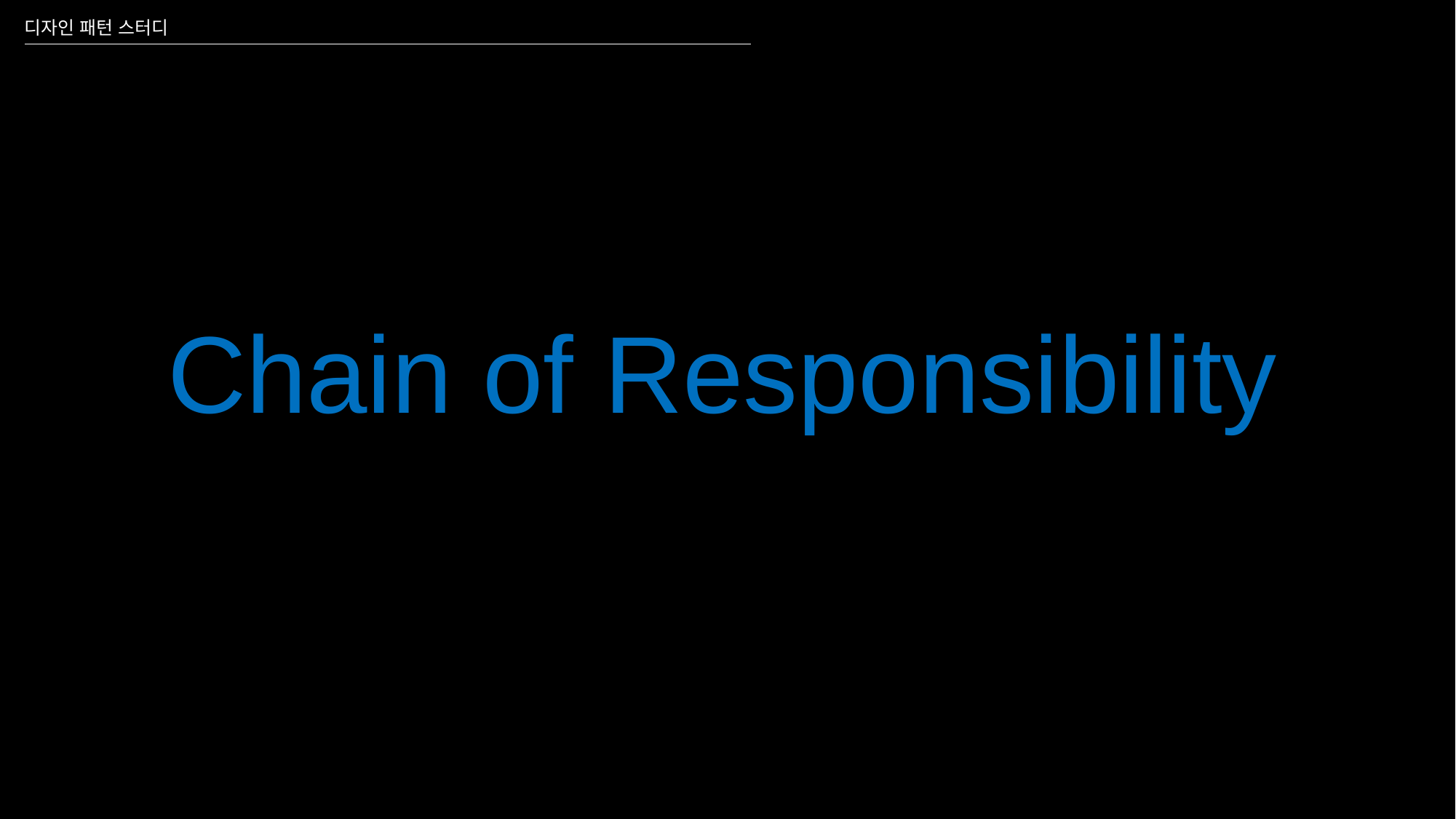

디자인 패턴 스터디
# Chain of Responsibility